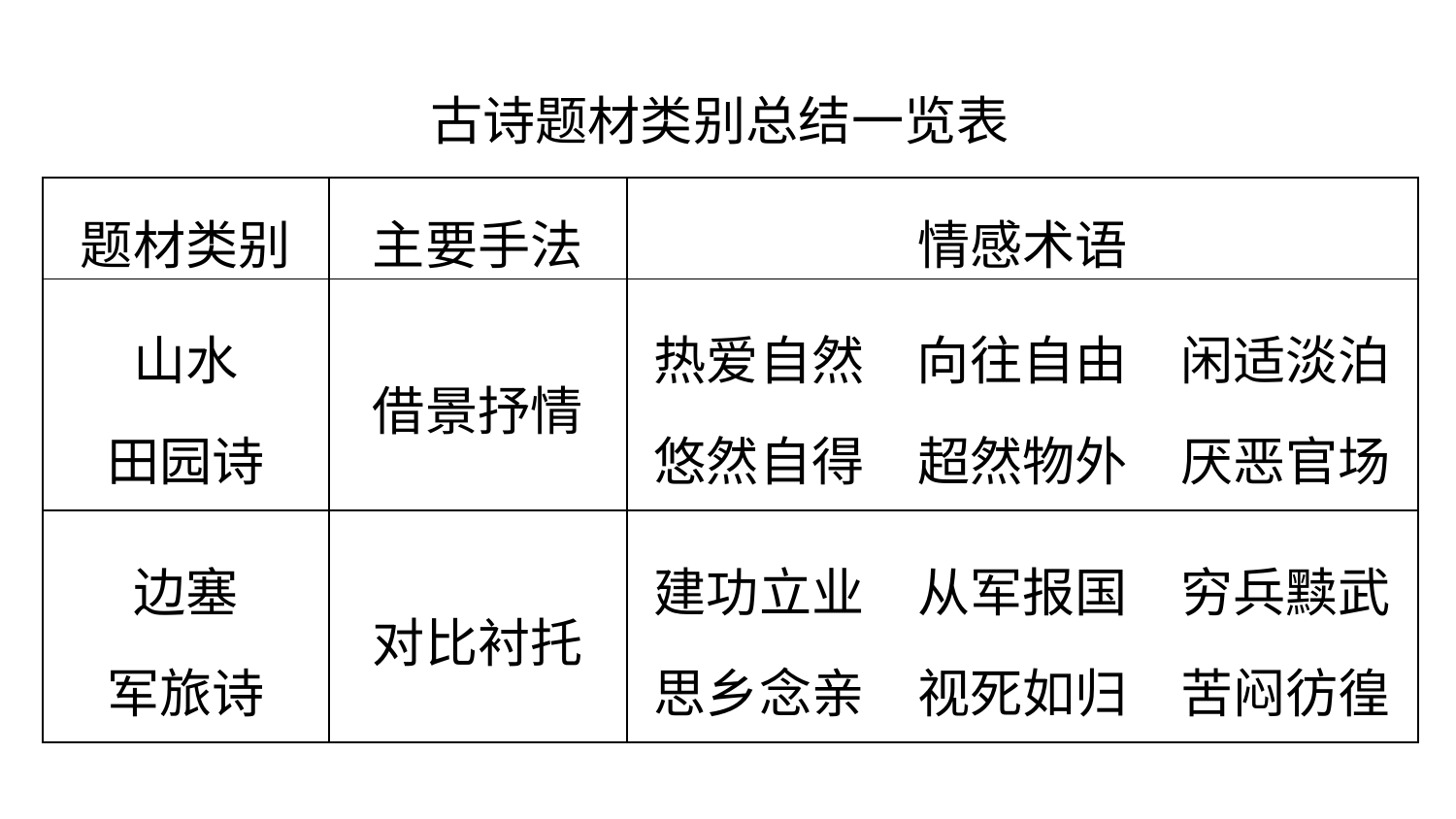

古诗题材类别总结一览表
| 题材类别 | 主要手法 | 情感术语 |
| --- | --- | --- |
| 山水 田园诗 | 借景抒情 | 热爱自然　向往自由　闲适淡泊 悠然自得　超然物外　厌恶官场 |
| 边塞 军旅诗 | 对比衬托 | 建功立业　从军报国　穷兵黩武 思乡念亲　视死如归　苦闷彷徨 |